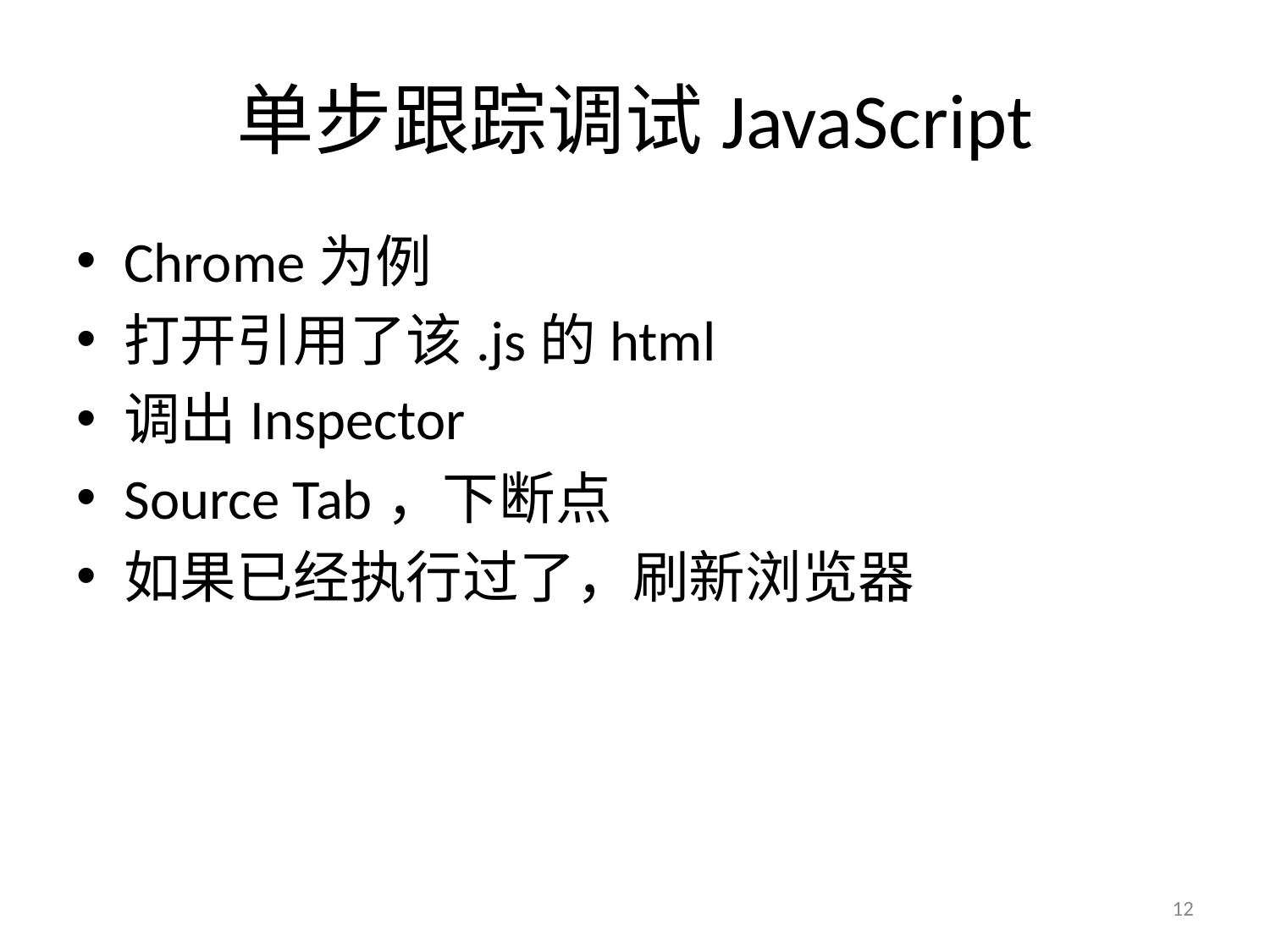

# 单步跟踪调试JavaScript
Chrome为例
打开引用了该.js的html
调出Inspector
Source Tab，下断点
如果已经执行过了，刷新浏览器
12